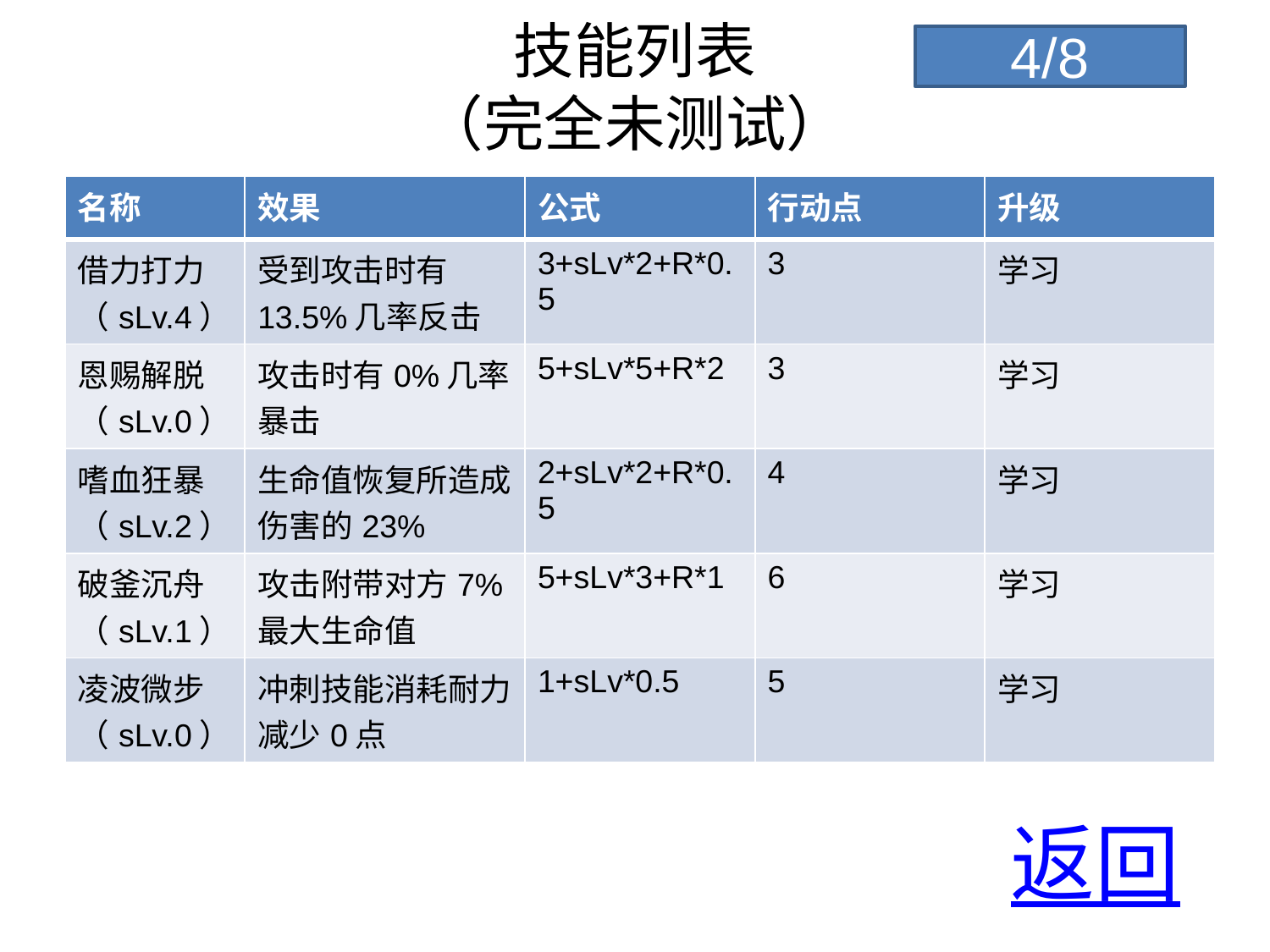

# 技能列表 （完全未测试）
4/8
| 名称 | 效果 | 公式 | 行动点 | 升级 |
| --- | --- | --- | --- | --- |
| 借力打力（sLv.4） | 受到攻击时有13.5%几率反击 | 3+sLv\*2+R\*0.5 | 3 | 学习 |
| 恩赐解脱（sLv.0） | 攻击时有0%几率暴击 | 5+sLv\*5+R\*2 | 3 | 学习 |
| 嗜血狂暴（sLv.2） | 生命值恢复所造成伤害的23% | 2+sLv\*2+R\*0.5 | 4 | 学习 |
| 破釜沉舟（sLv.1） | 攻击附带对方7%最大生命值 | 5+sLv\*3+R\*1 | 6 | 学习 |
| 凌波微步 （sLv.0） | 冲刺技能消耗耐力减少0点 | 1+sLv\*0.5 | 5 | 学习 |
返回